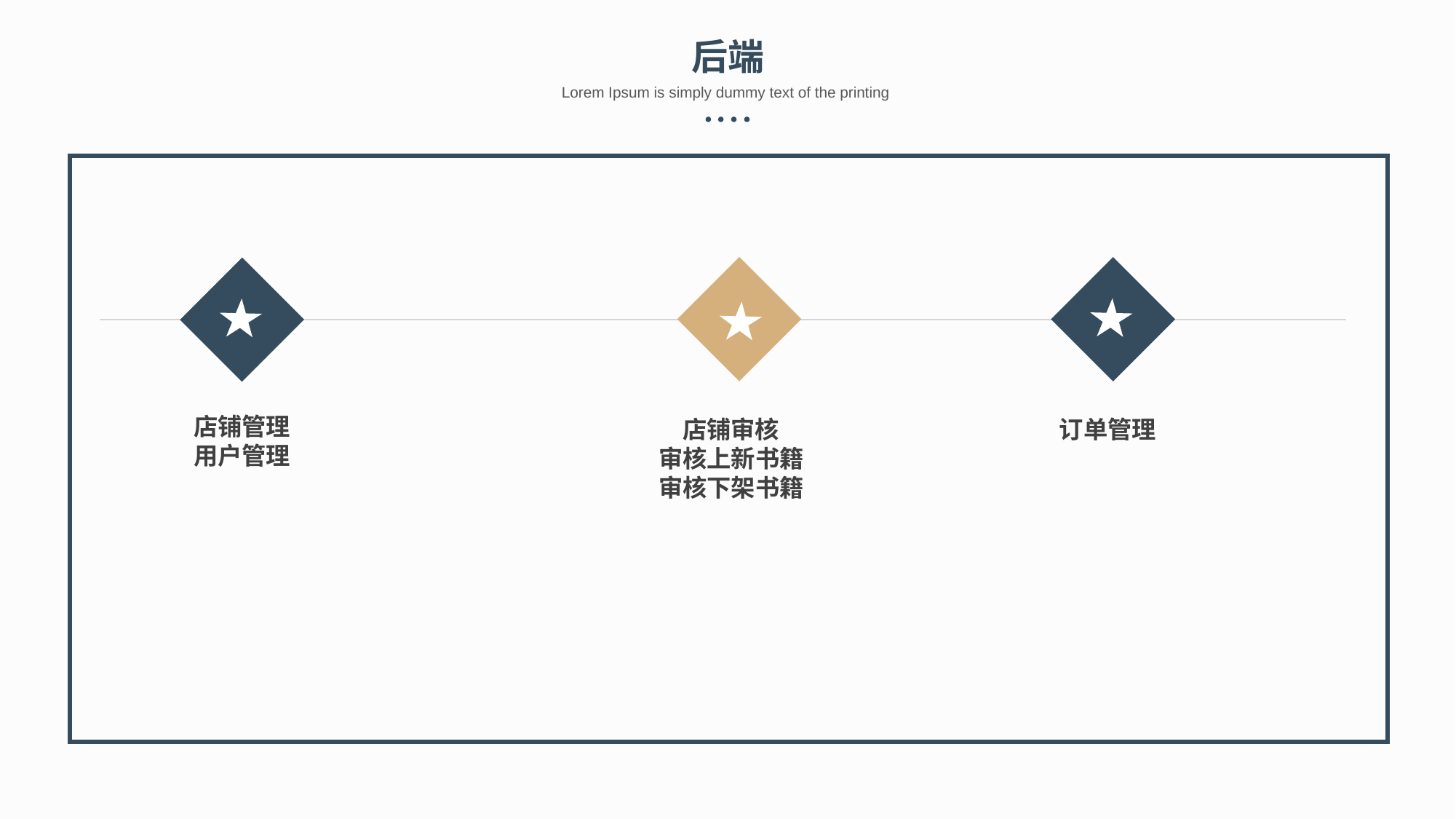

后端
Lorem Ipsum is simply dummy text of the printing

店铺管理
用户管理
店铺审核
审核上新书籍
审核下架书籍
订单管理